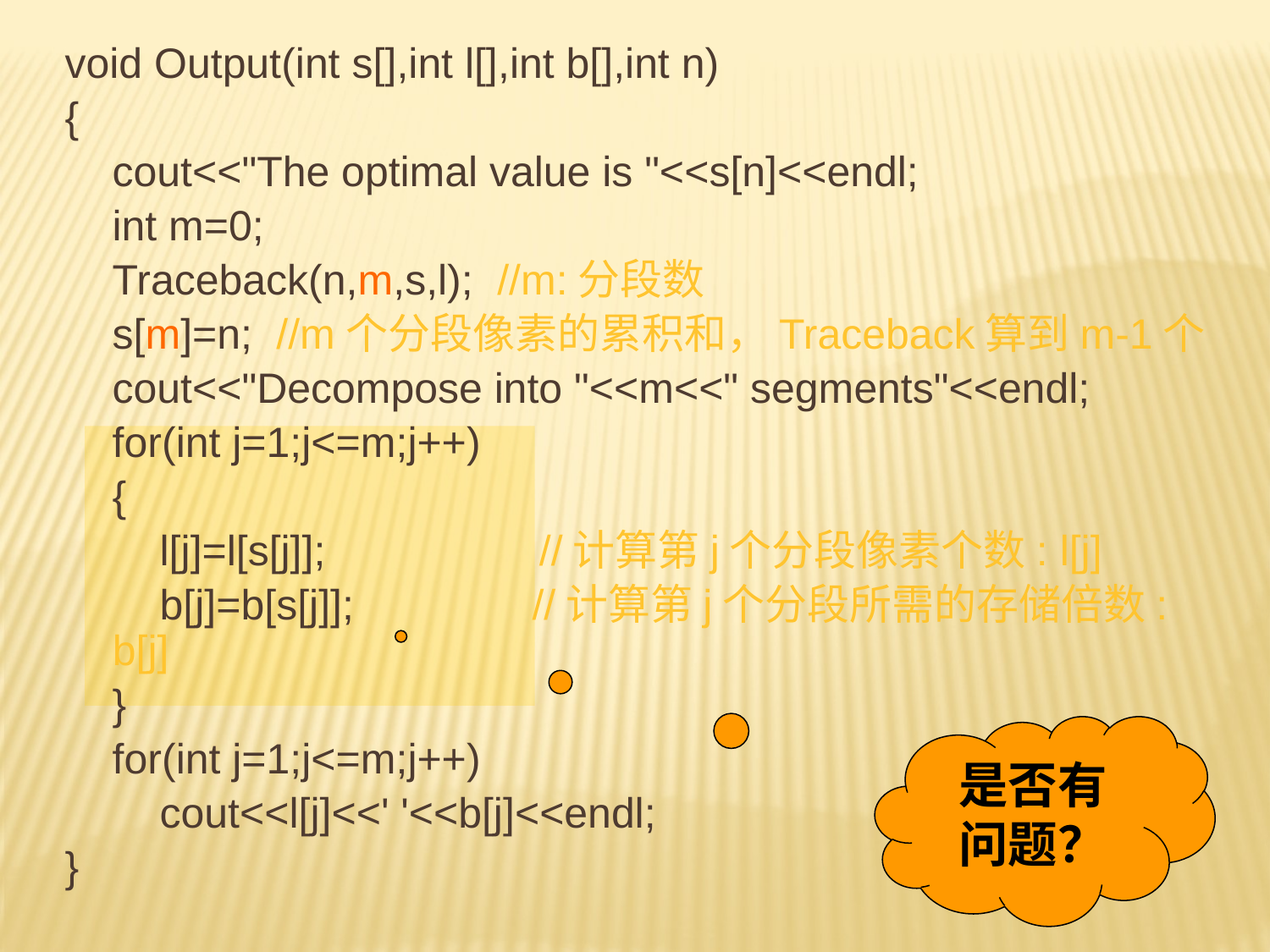

void Output(int s[],int l[],int b[],int n)
{
    cout<<"The optimal value is "<<s[n]<<endl;
    int m=0;
    Traceback(n,m,s,l);  //m:分段数
    s[m]=n;  //m个分段像素的累积和，Traceback算到m-1个
    cout<<"Decompose into "<<m<<" segments"<<endl;
    for(int j=1;j<=m;j++)
    {
        l[j]=l[s[j]];                  //计算第j个分段像素个数: l[j]
        b[j]=b[s[j]];               //计算第j个分段所需的存储倍数: b[j]
    }
    for(int j=1;j<=m;j++)
        cout<<l[j]<<' '<<b[j]<<endl;
}

是否有问题？